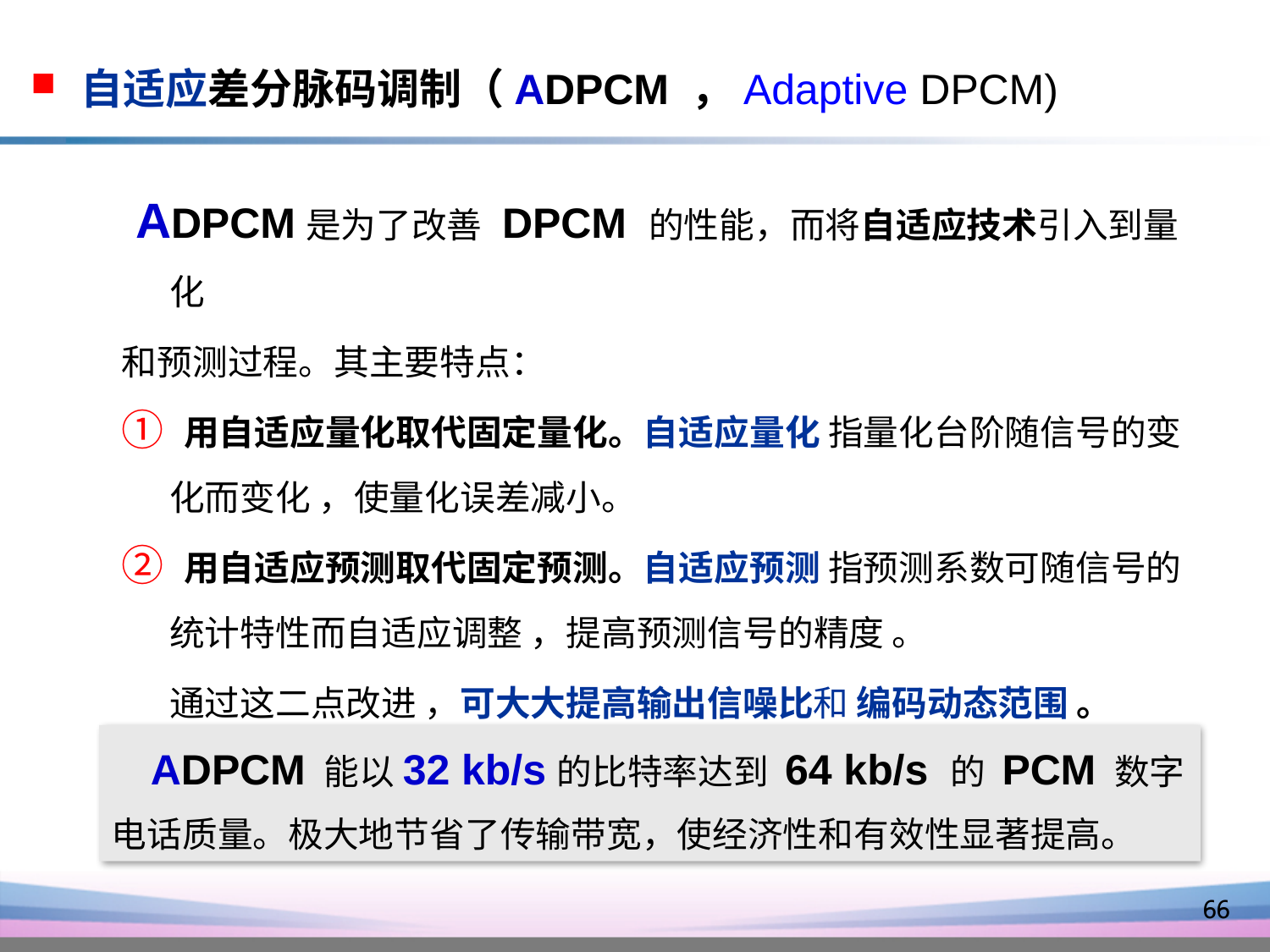

自适应差分脉码调制（ADPCM ，Adaptive DPCM)
 ADPCM是为了改善 DPCM 的性能，而将自适应技术引入到量化
和预测过程。其主要特点：
① 用自适应量化取代固定量化。自适应量化 指量化台阶随信号的变化而变化 ，使量化误差减小。
② 用自适应预测取代固定预测。自适应预测 指预测系数可随信号的统计特性而自适应调整 ，提高预测信号的精度 。
     通过这二点改进 ，可大大提高输出信噪比和 编码动态范围 。
    ADPCM 能以32 kb/s的比特率达到 64 kb/s 的 PCM 数字电话质量。极大地节省了传输带宽，使经济性和有效性显著提高。
66